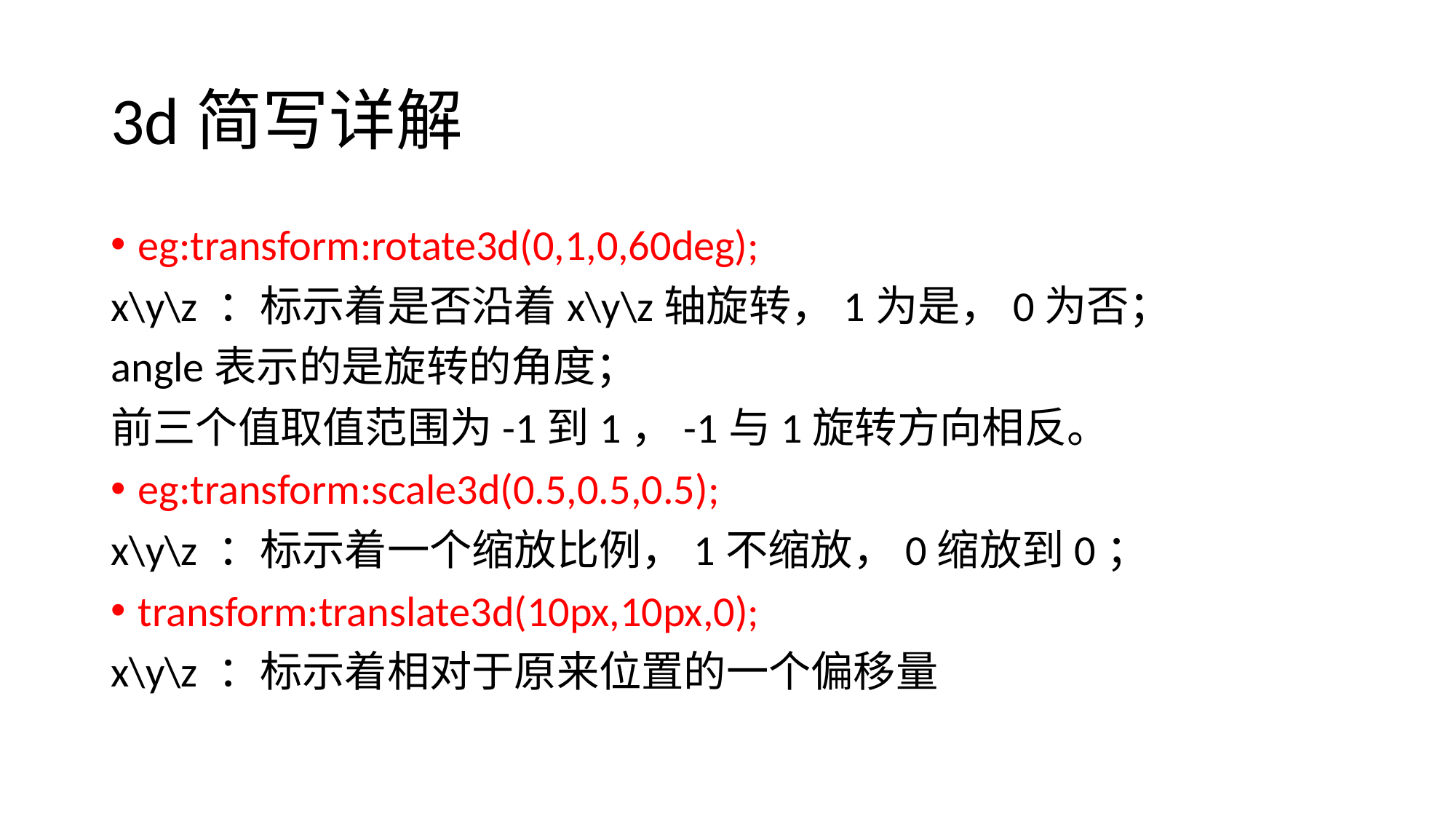

# 3d简写详解
eg:transform:rotate3d(0,1,0,60deg);
x\y\z ：标示着是否沿着x\y\z轴旋转，1为是，0为否；
angle表示的是旋转的角度；
前三个值取值范围为-1到1，-1与1旋转方向相反。
eg:transform:scale3d(0.5,0.5,0.5);
x\y\z ：标示着一个缩放比例，1不缩放，0缩放到0；
transform:translate3d(10px,10px,0);
x\y\z ：标示着相对于原来位置的一个偏移量